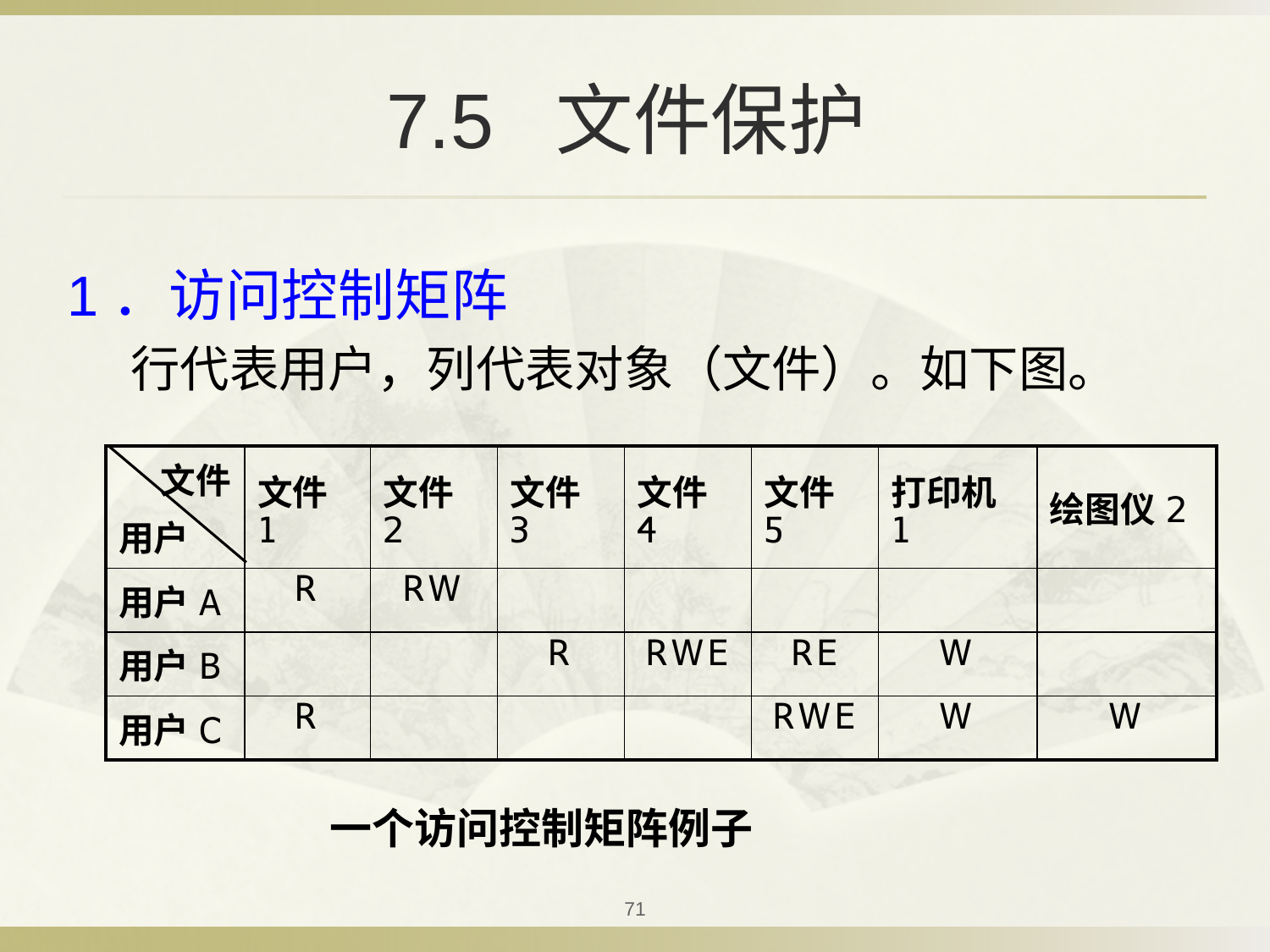

# 7.5  文件保护
1．访问控制矩阵
行代表用户，列代表对象（文件）。如下图。
| 文件 用户 | 文件1 | 文件2 | 文件3 | 文件4 | 文件5 | 打印机1 | 绘图仪2 |
| --- | --- | --- | --- | --- | --- | --- | --- |
| 用户A | R | RW |  |  |  |  |  |
| 用户B |  |  | R | RWE | RE | W |  |
| 用户C | R |  |  |  | RWE | W | W |

一个访问控制矩阵例子
71